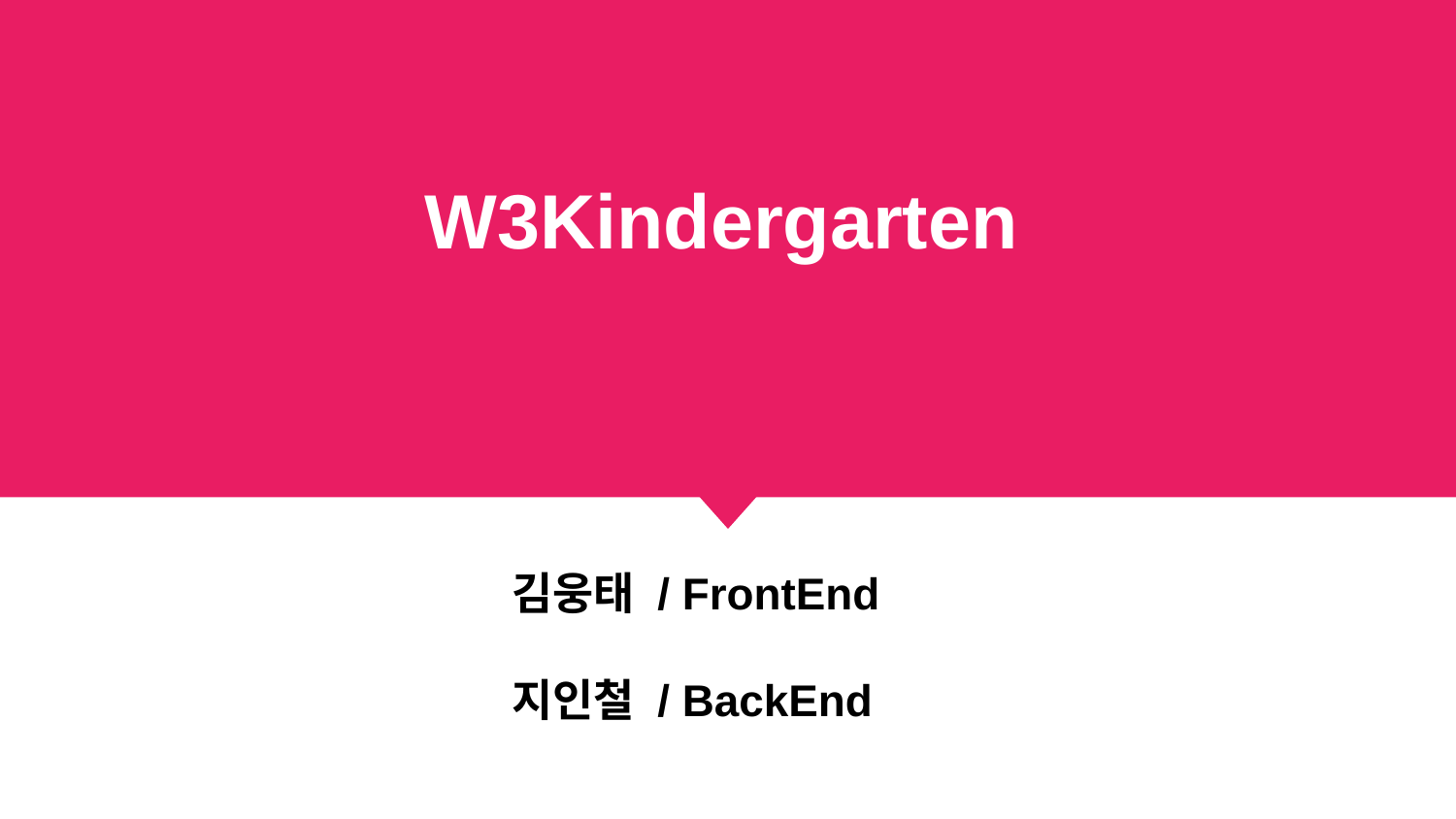

W3Kindergarten
김웅태 / FrontEnd

지인철 / BackEnd